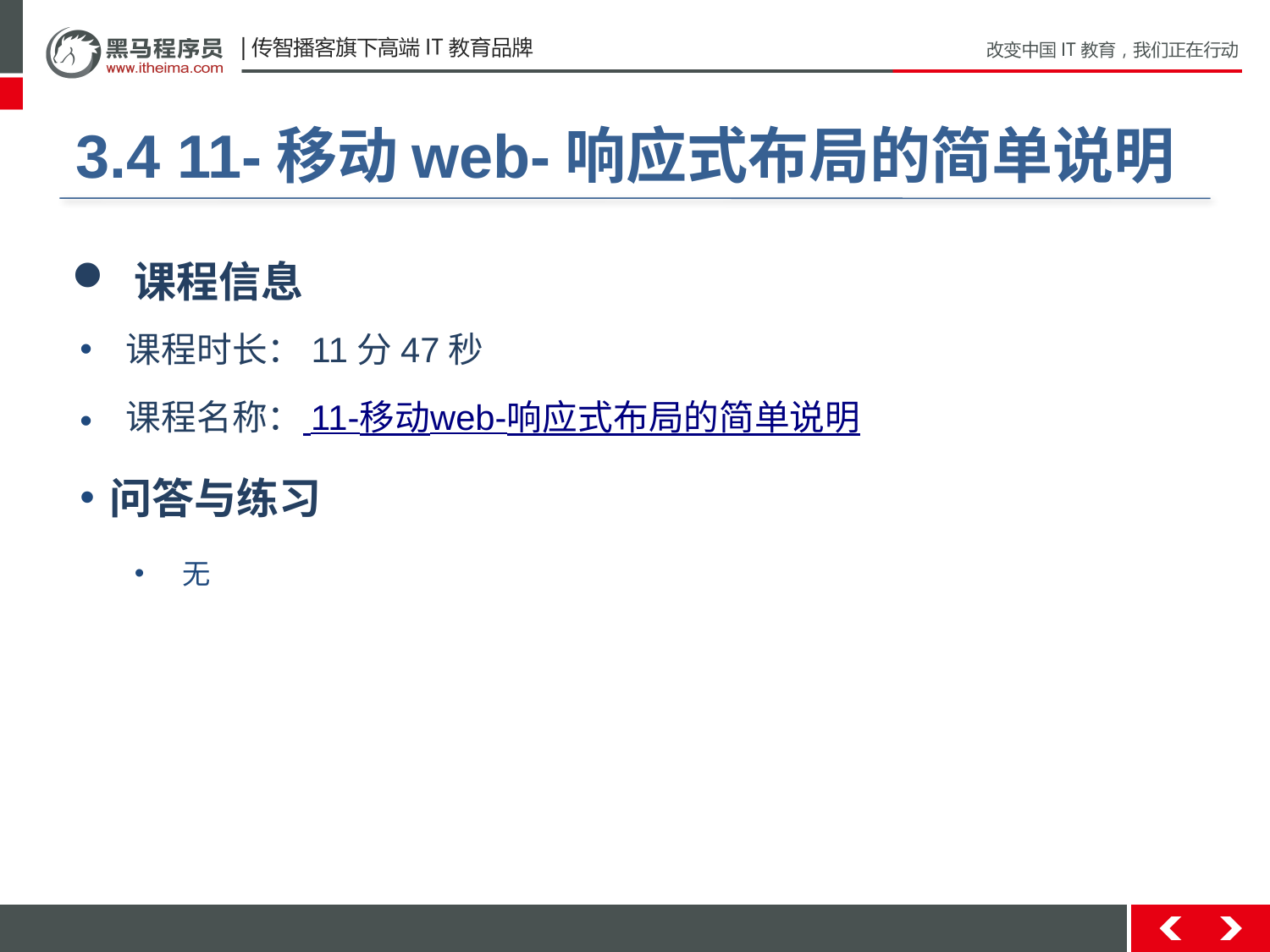

#
3.4 11-移动web-响应式布局的简单说明
 课程信息
 课程时长：11分47秒
 课程名称： 11-移动web-响应式布局的简单说明
问答与练习
无